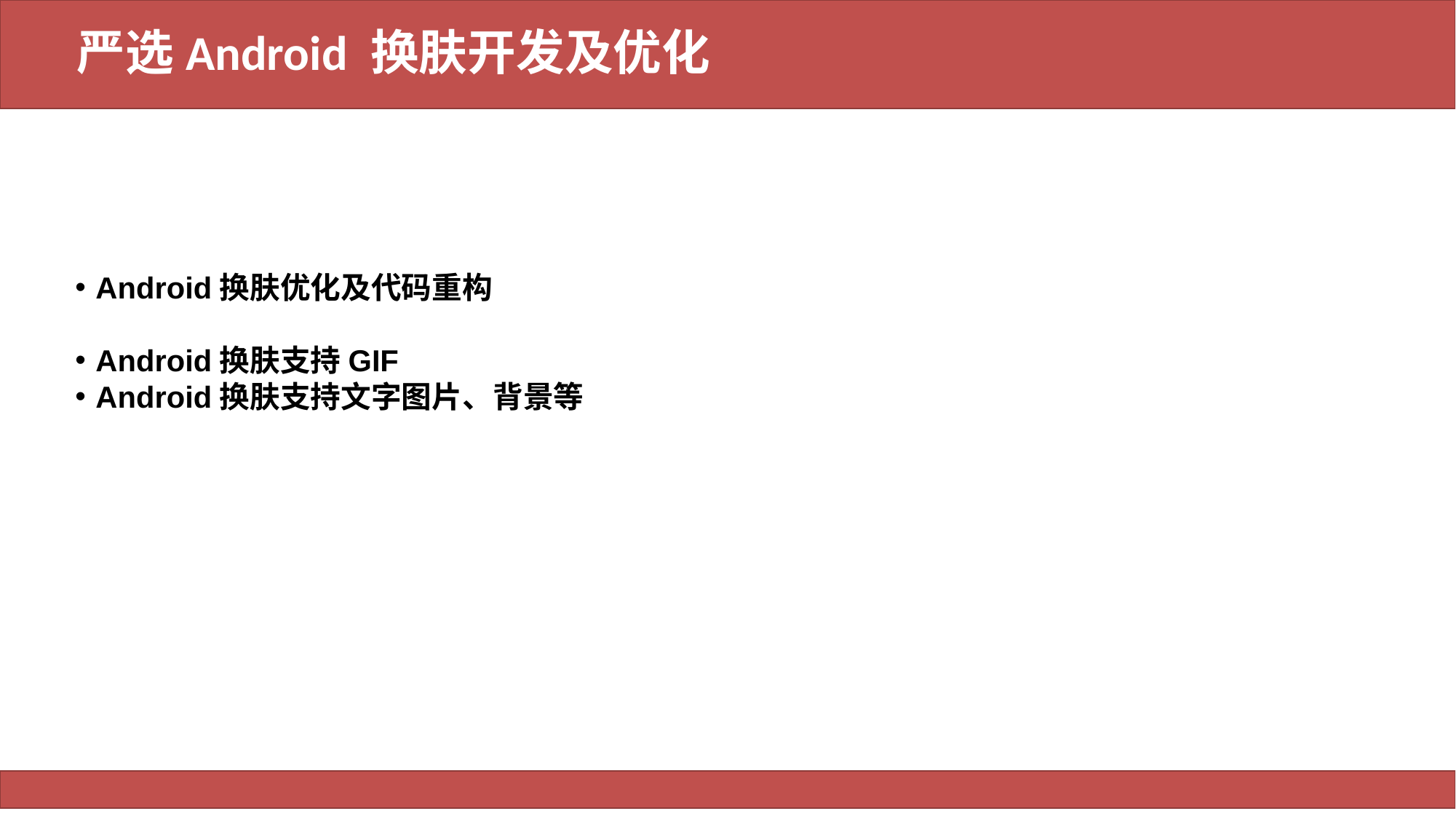

# 严选Android 换肤开发及优化
Android换肤优化及代码重构
Android换肤支持GIF
Android换肤支持文字图片、背景等